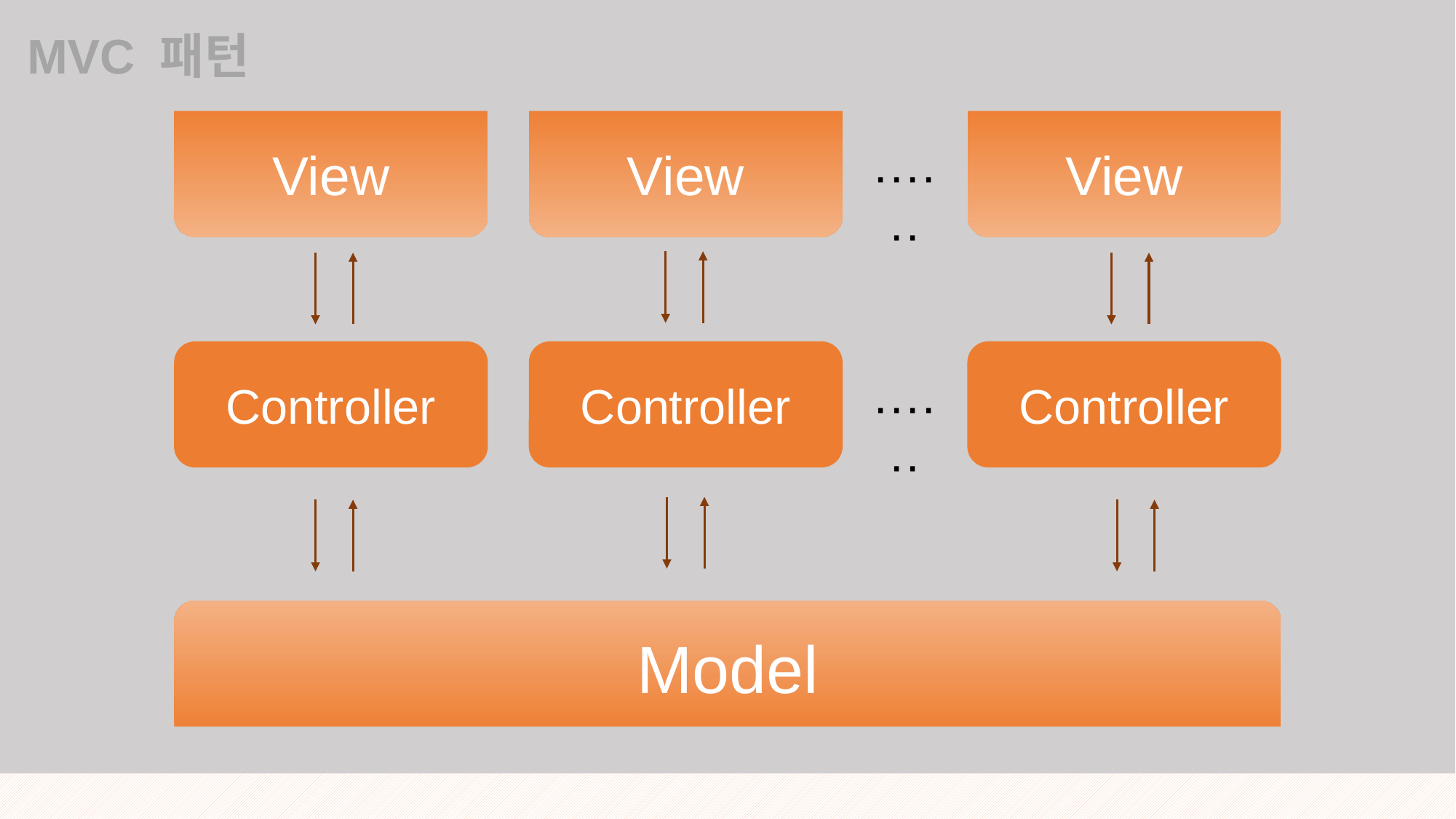

MVC 패턴

View
View
View
······
Controller
Controller
Controller
······
Model